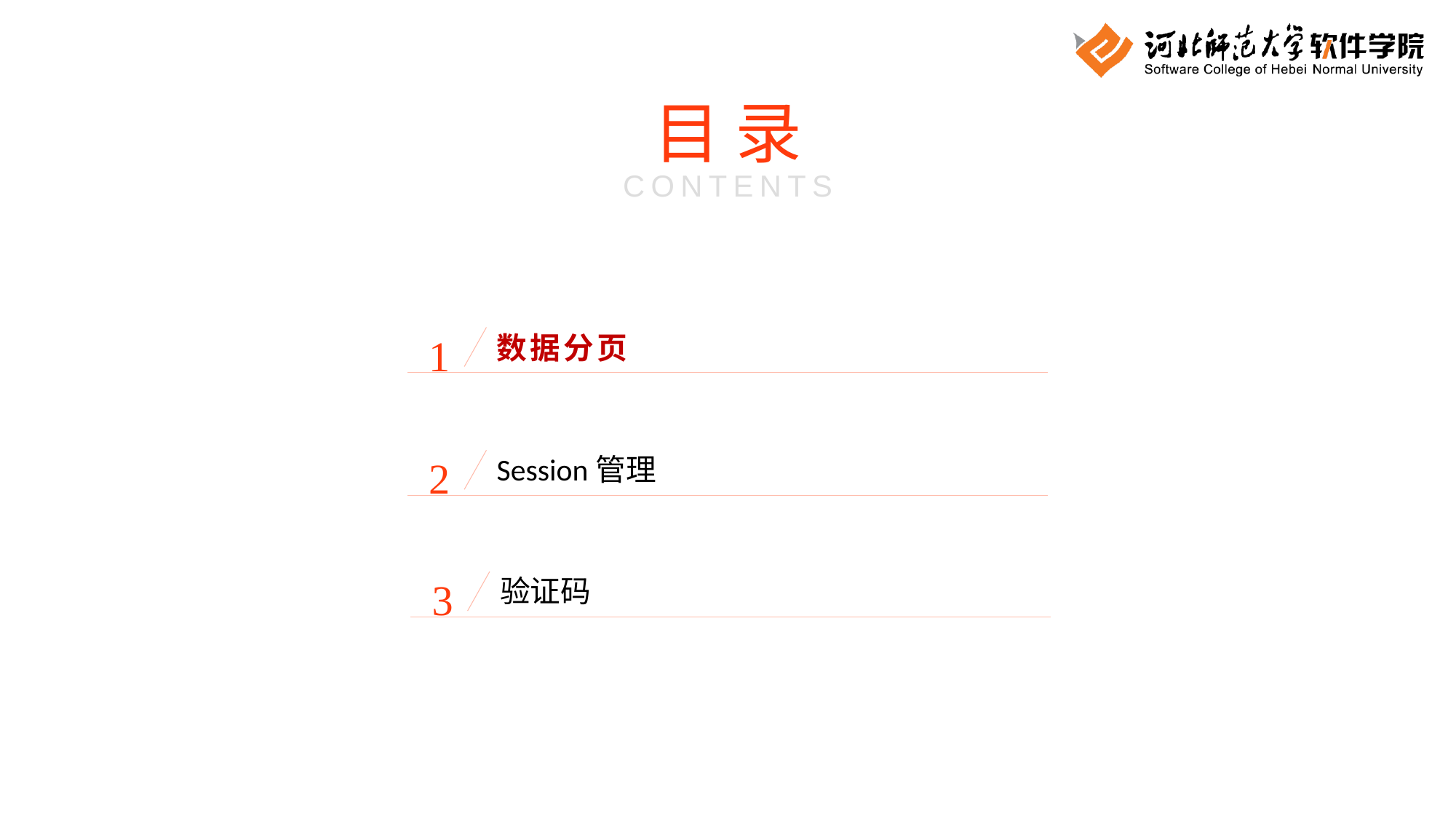

目 录
CONTENTS
1
数据分页
2
Session管理
3
验证码